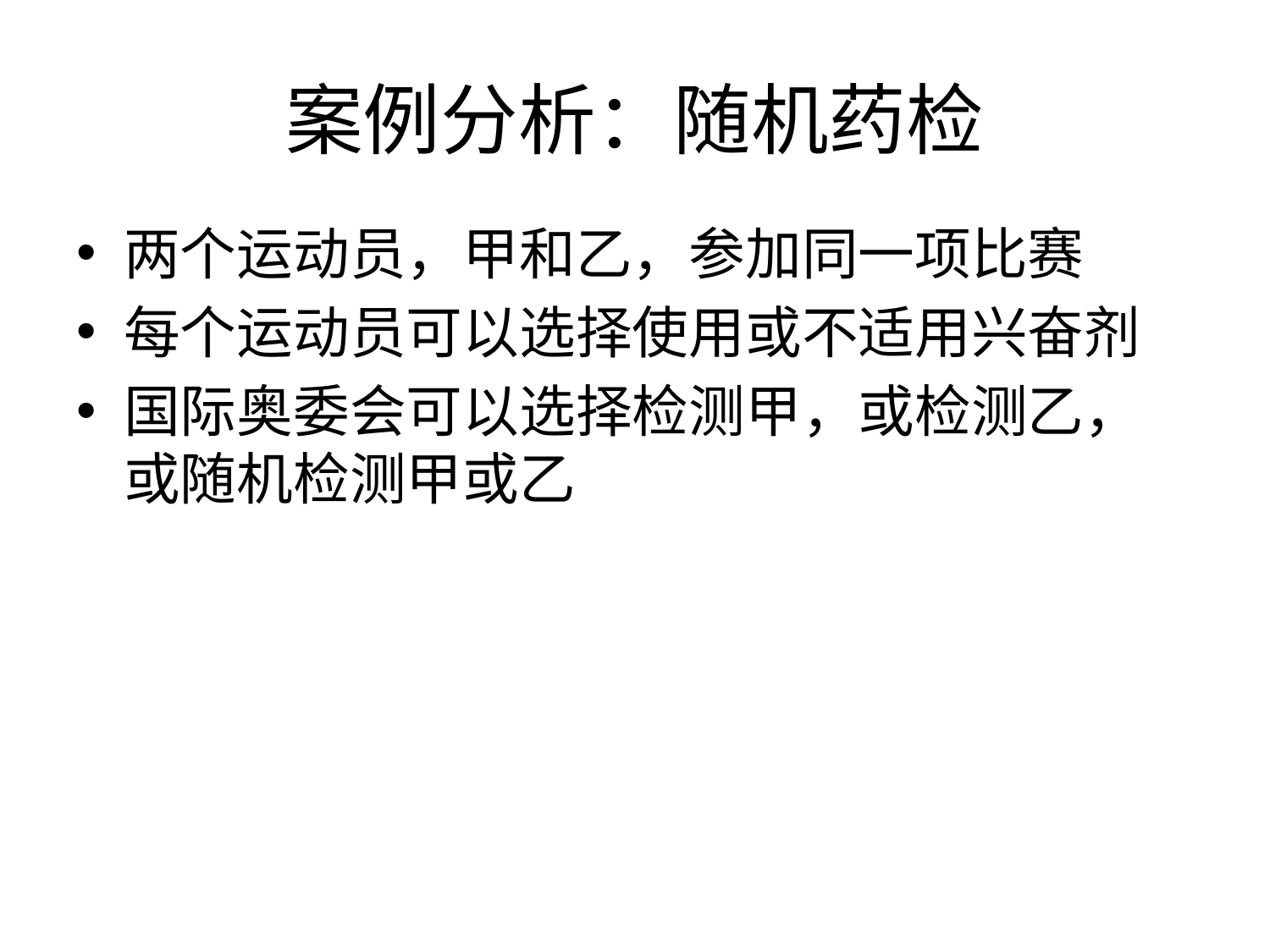

案例分析：随机药检
两个运动员，甲和乙，参加同一项比赛
每个运动员可以选择使用或不适用兴奋剂
国际奥委会可以选择检测甲，或检测乙，或随机检测甲或乙